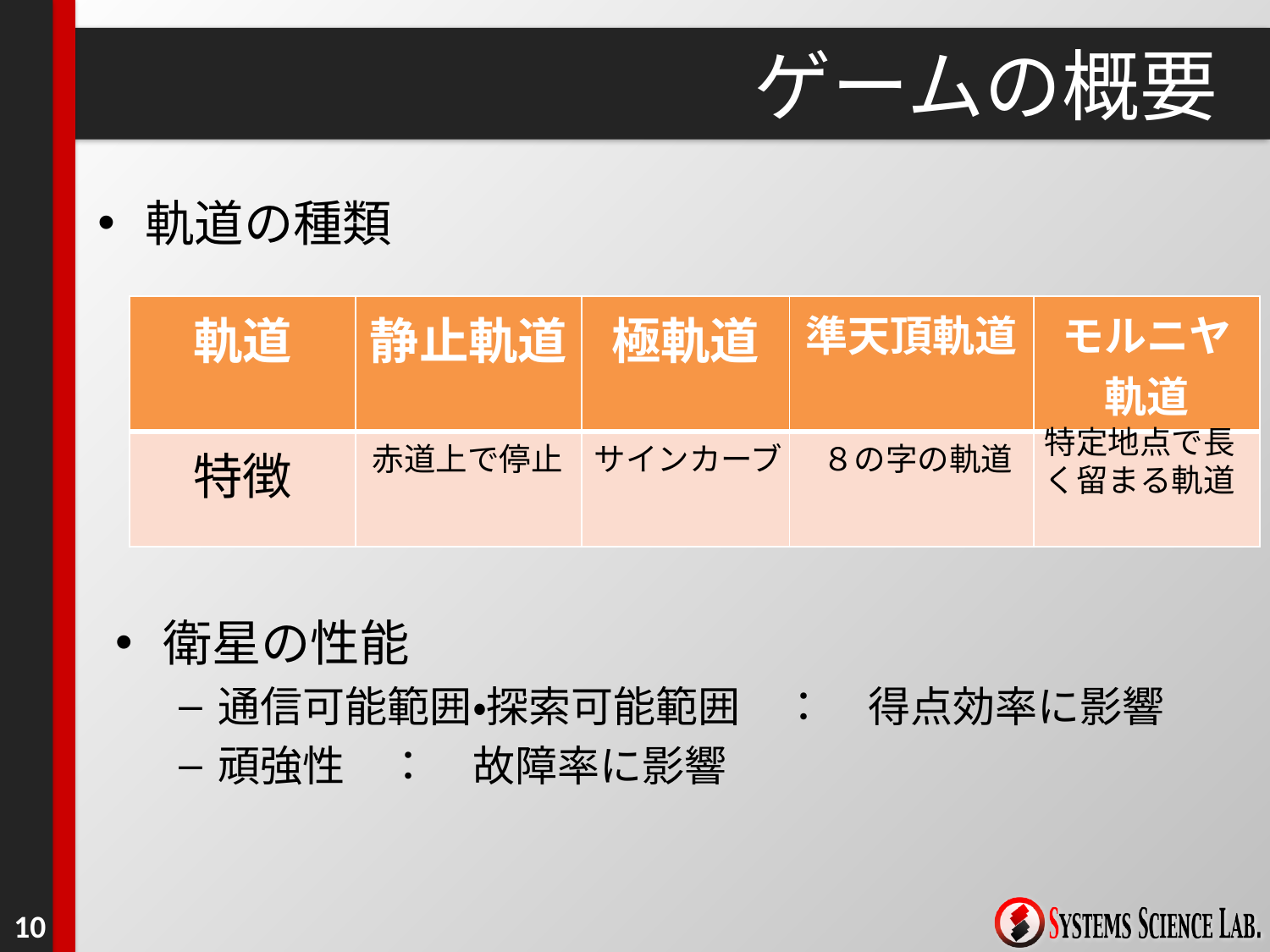

# ゲームの概要
軌道の種類
| 軌道 | 静止軌道 | 極軌道 | 準天頂軌道 | モルニヤ軌道 |
| --- | --- | --- | --- | --- |
| 特徴 |  |  |  |  |
特定地点で長く留まる軌道
赤道上で停止
サインカーブ
８の字の軌道
衛星の性能
通信可能範囲・探索可能範囲　：　得点効率に影響
頑強性　：　故障率に影響
10